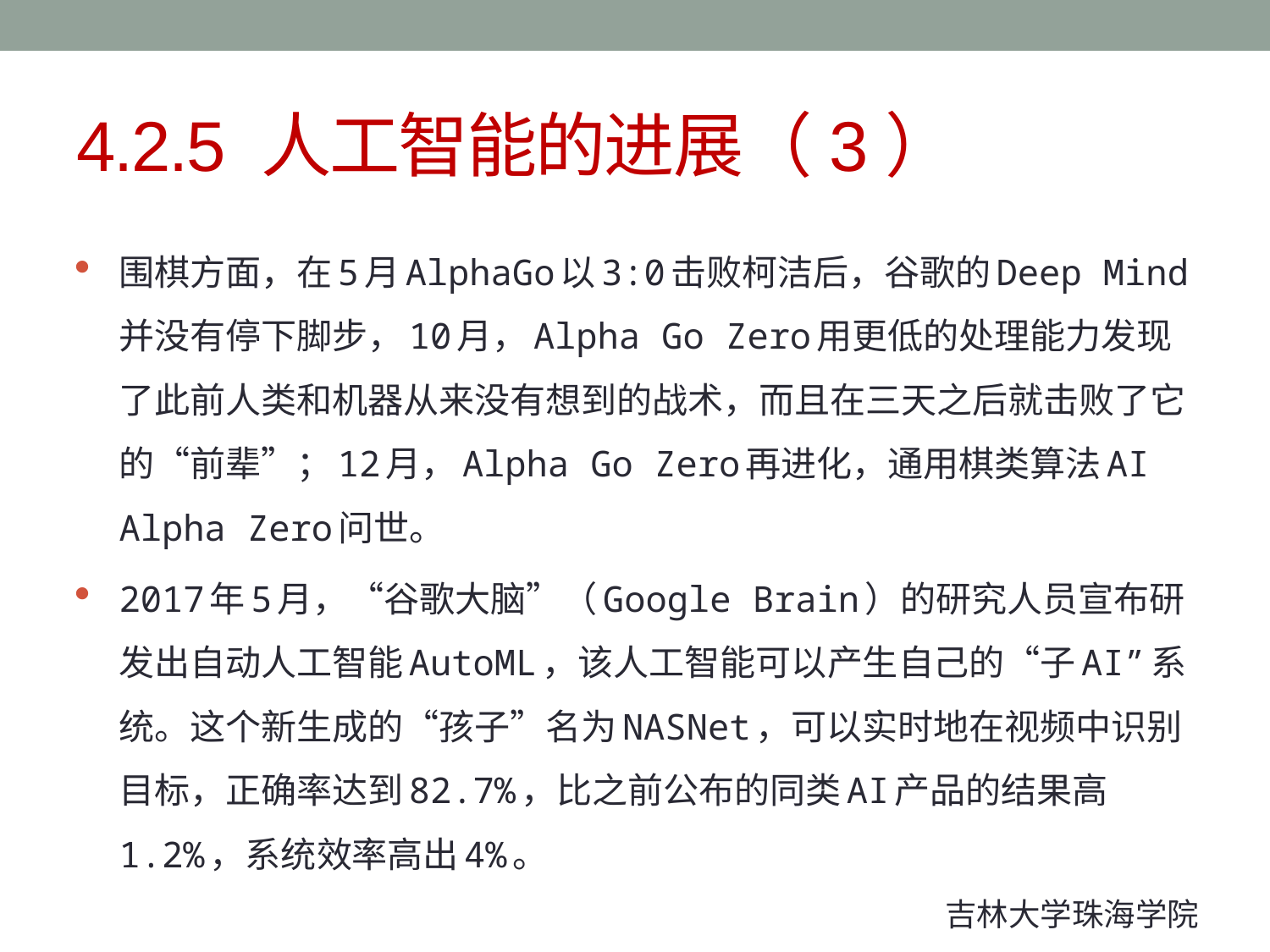

# 4.2.5 人工智能的进展（3）
围棋方面，在5月AlphaGo以3:0击败柯洁后，谷歌的Deep Mind并没有停下脚步，10月，Alpha Go Zero用更低的处理能力发现了此前人类和机器从来没有想到的战术，而且在三天之后就击败了它的“前辈”；12月，Alpha Go Zero再进化，通用棋类算法AI Alpha Zero问世。
2017年5月，“谷歌大脑”（Google Brain）的研究人员宣布研发出自动人工智能AutoML，该人工智能可以产生自己的“子AI”系统。这个新生成的“孩子”名为NASNet，可以实时地在视频中识别目标，正确率达到82.7%，比之前公布的同类AI产品的结果高1.2%，系统效率高出4%。